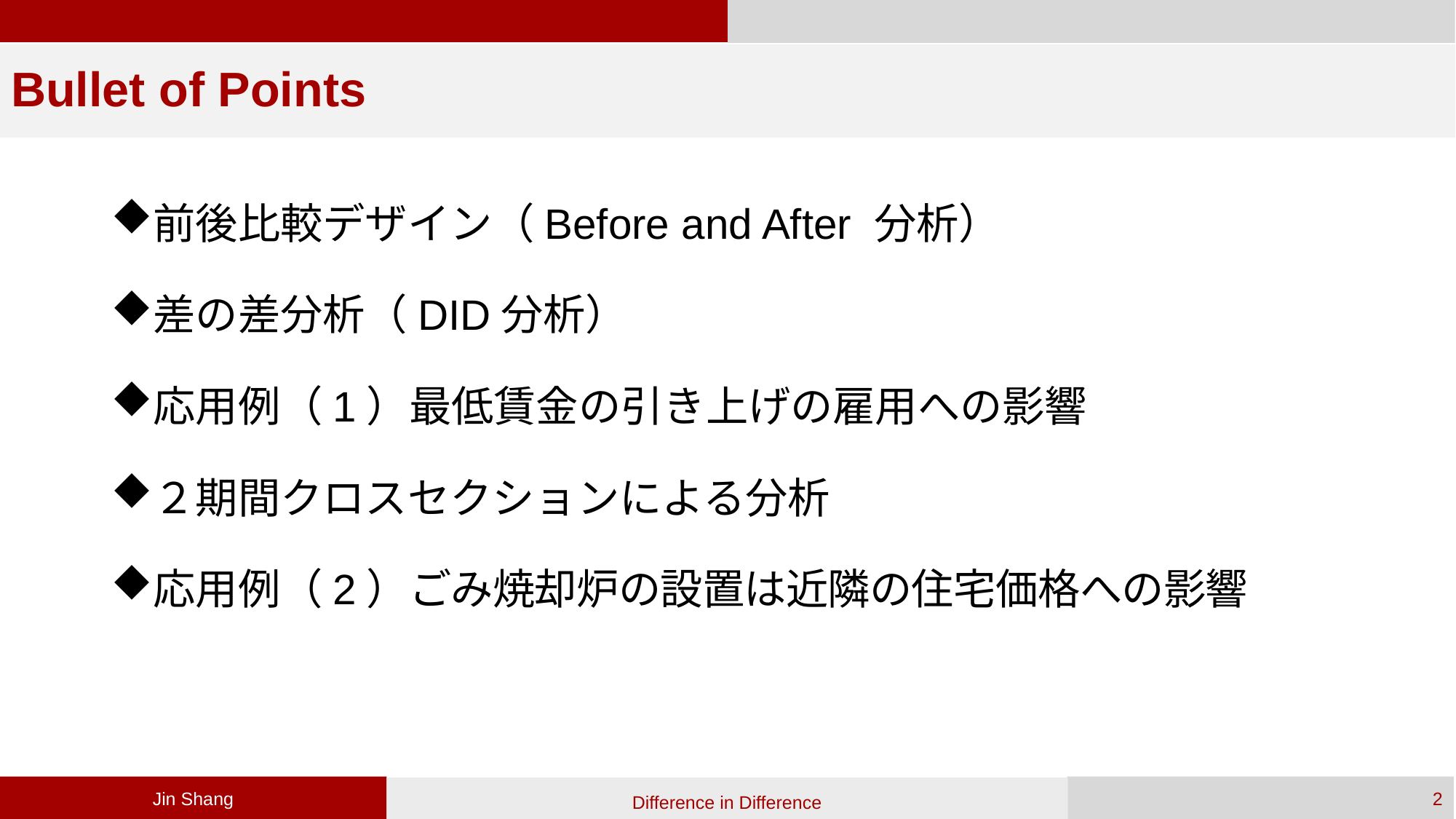

# Bullet of Points
前後比較デザイン（Before and After 分析）
差の差分析（DID分析）
応用例（1）最低賃金の引き上げの雇用への影響
２期間クロスセクションによる分析
応用例（2）ごみ焼却炉の設置は近隣の住宅価格への影響
Jin Shang
2
Difference in Difference